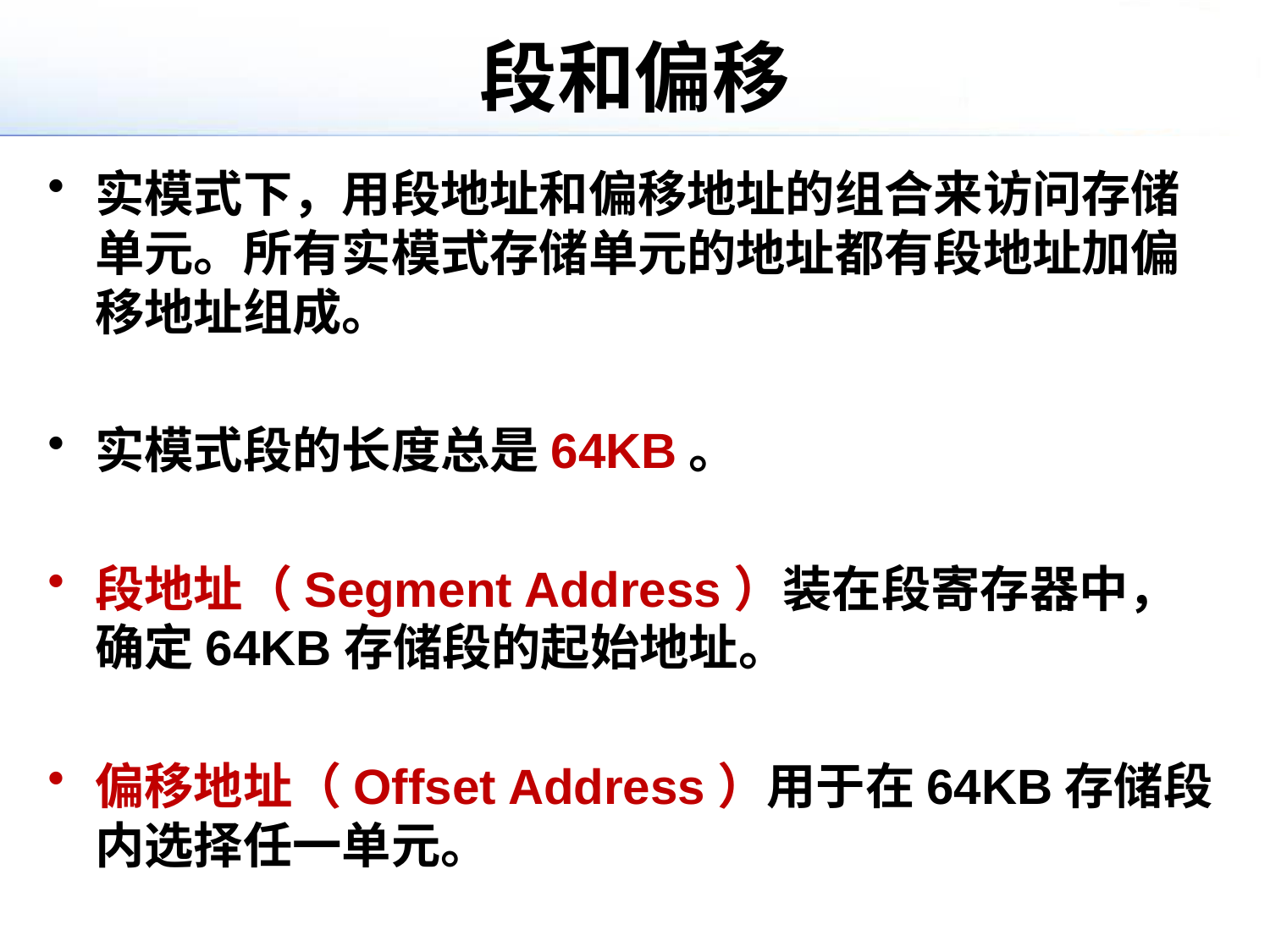

# 段和偏移
实模式下，用段地址和偏移地址的组合来访问存储单元。所有实模式存储单元的地址都有段地址加偏移地址组成。

实模式段的长度总是64KB。

段地址（Segment Address）装在段寄存器中，确定64KB存储段的起始地址。

偏移地址（Offset Address）用于在64KB存储段内选择任一单元。